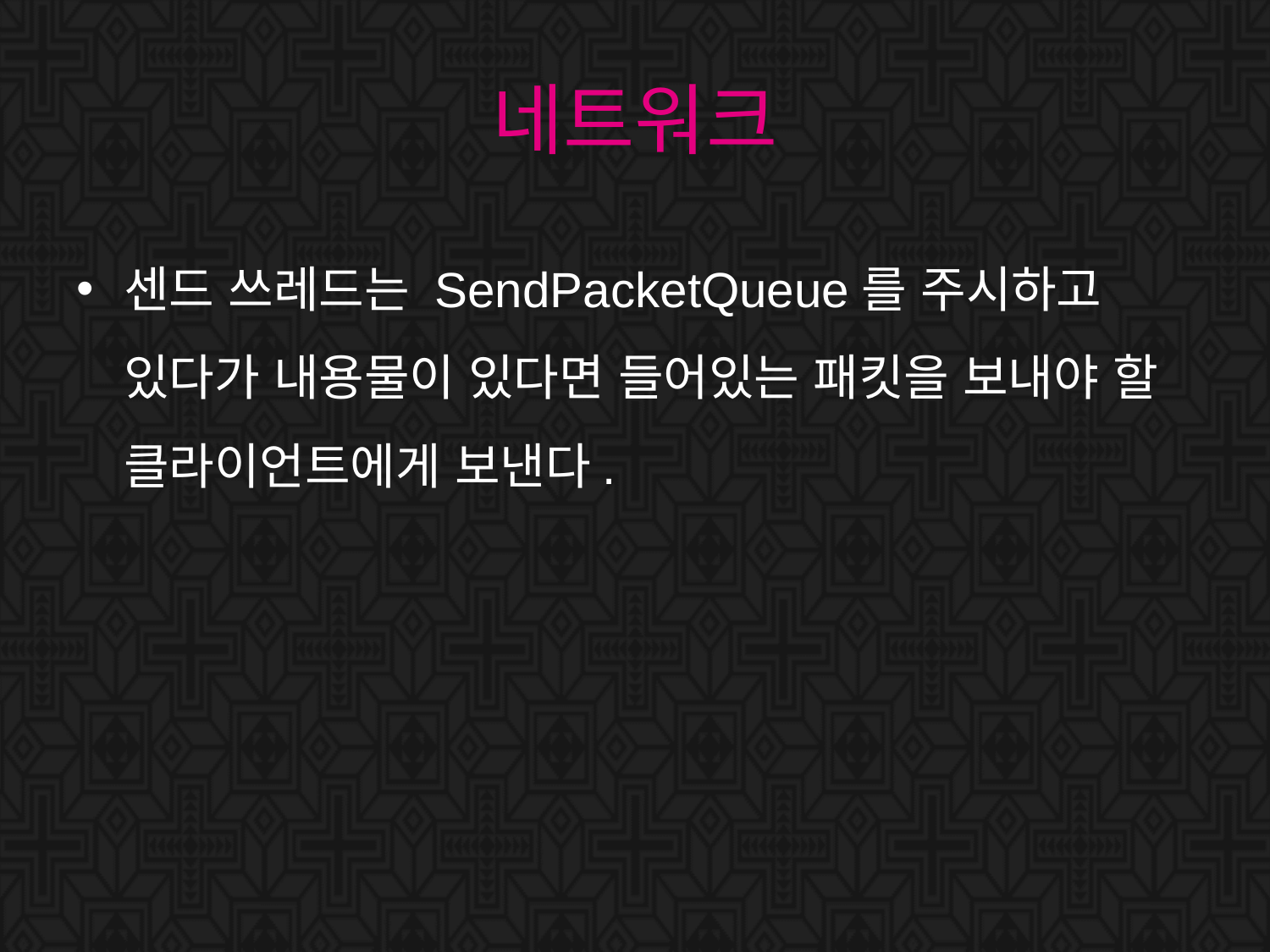

# 네트워크
센드 쓰레드는 SendPacketQueue를 주시하고 있다가 내용물이 있다면 들어있는 패킷을 보내야 할 클라이언트에게 보낸다.